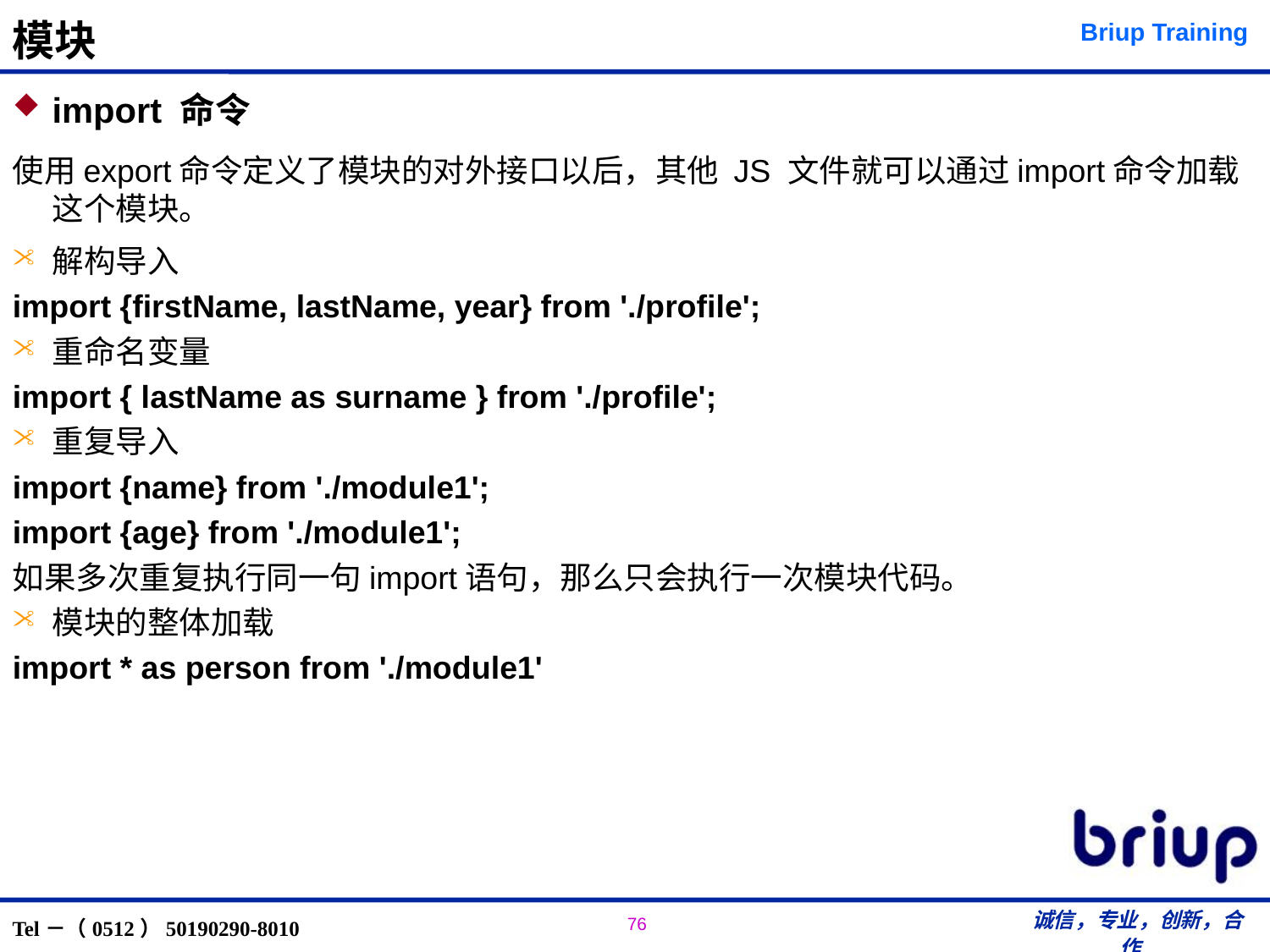

# 模块
import 命令
使用export命令定义了模块的对外接口以后，其他 JS 文件就可以通过import命令加载这个模块。
解构导入
import {firstName, lastName, year} from './profile';
重命名变量
import { lastName as surname } from './profile';
重复导入
import {name} from './module1';
import {age} from './module1';
如果多次重复执行同一句import语句，那么只会执行一次模块代码。
模块的整体加载
import * as person from './module1'